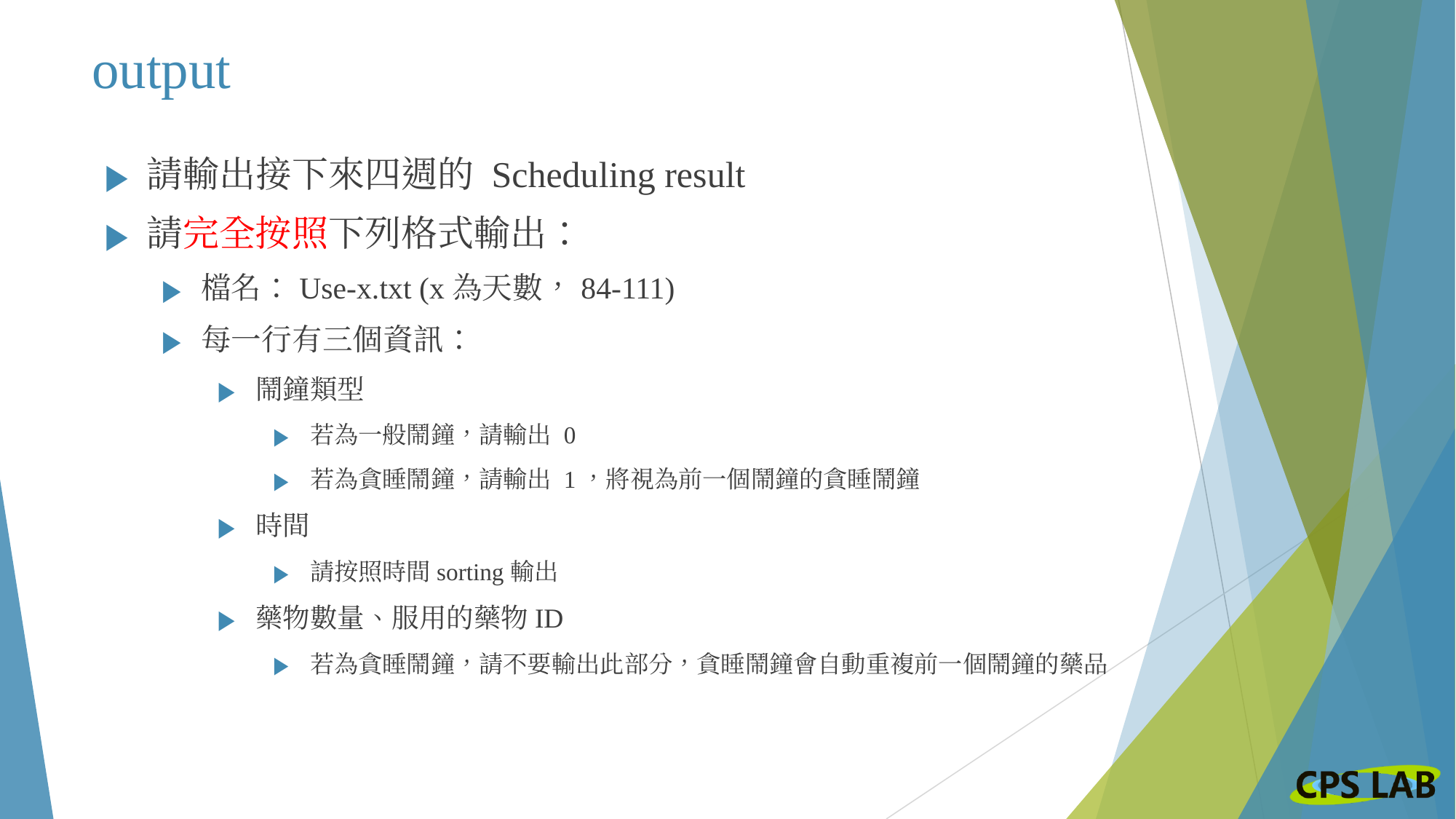

# output
請輸出接下來四週的 Scheduling result
請完全按照下列格式輸出：
檔名：Use-x.txt (x為天數，84-111)
每一行有三個資訊：
鬧鐘類型
若為一般鬧鐘，請輸出 0
若為貪睡鬧鐘，請輸出 1，將視為前一個鬧鐘的貪睡鬧鐘
時間
請按照時間sorting輸出
藥物數量、服用的藥物ID
若為貪睡鬧鐘，請不要輸出此部分，貪睡鬧鐘會自動重複前一個鬧鐘的藥品